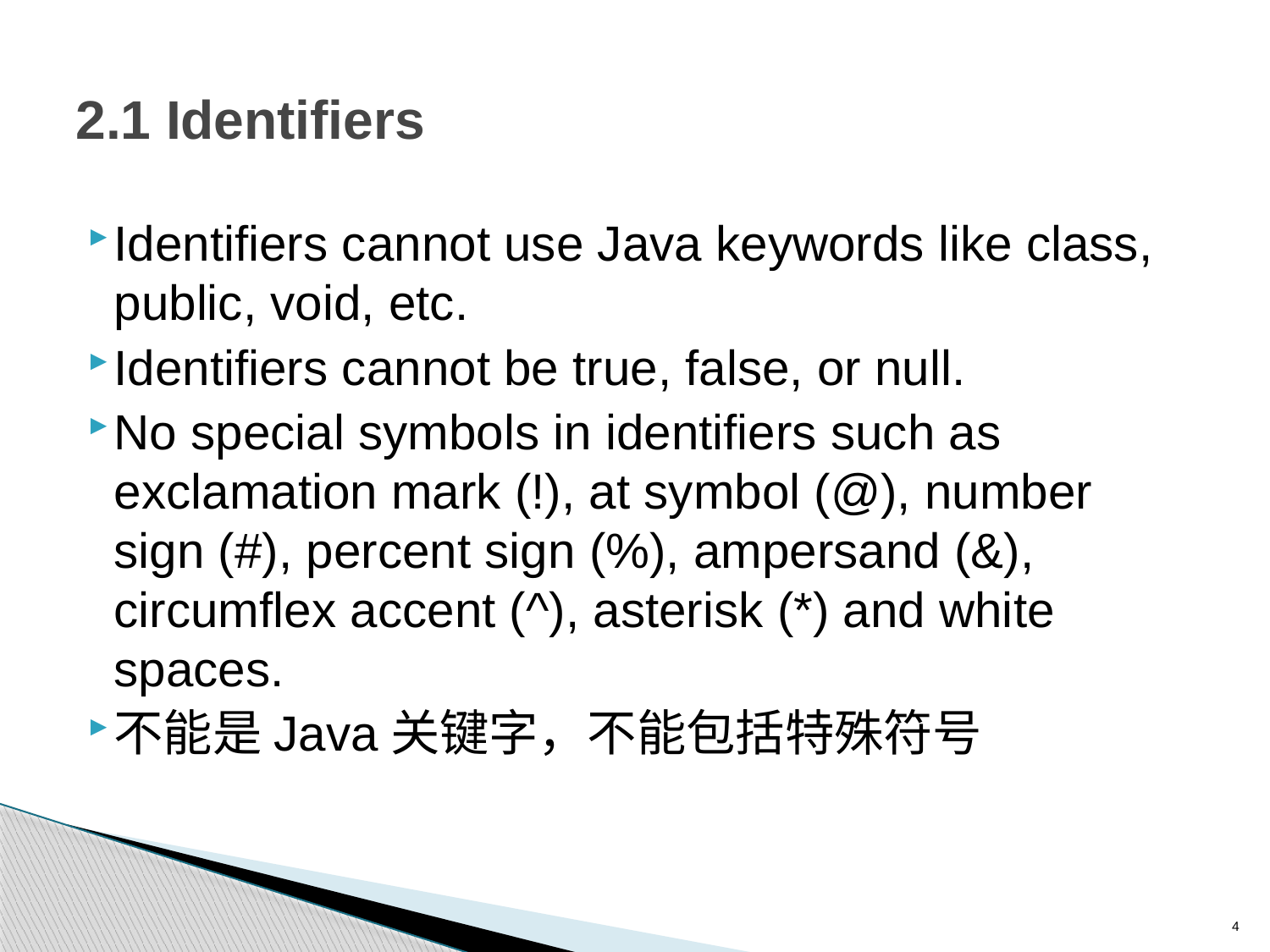

# 2.1 Identifiers
Identifiers cannot use Java keywords like class, public, void, etc.
Identifiers cannot be true, false, or null.
No special symbols in identifiers such as exclamation mark (!), at symbol (@), number sign (#), percent sign (%), ampersand (&), circumflex accent (^), asterisk (*) and white spaces.
不能是Java关键字，不能包括特殊符号

4